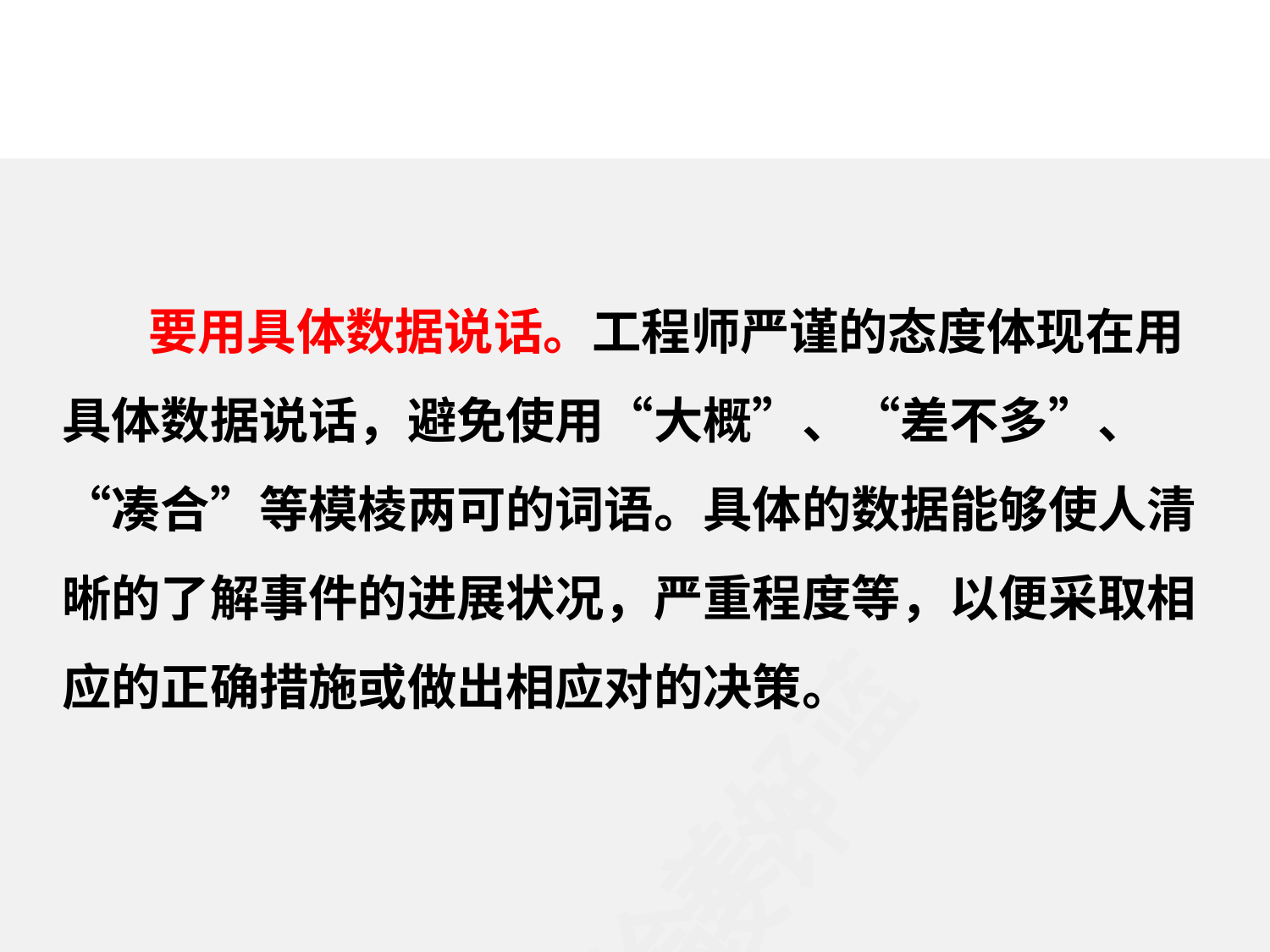

要用具体数据说话。工程师严谨的态度体现在用具体数据说话，避免使用“大概”、“差不多”、“凑合”等模棱两可的词语。具体的数据能够使人清晰的了解事件的进展状况，严重程度等，以便采取相应的正确措施或做出相应对的决策。